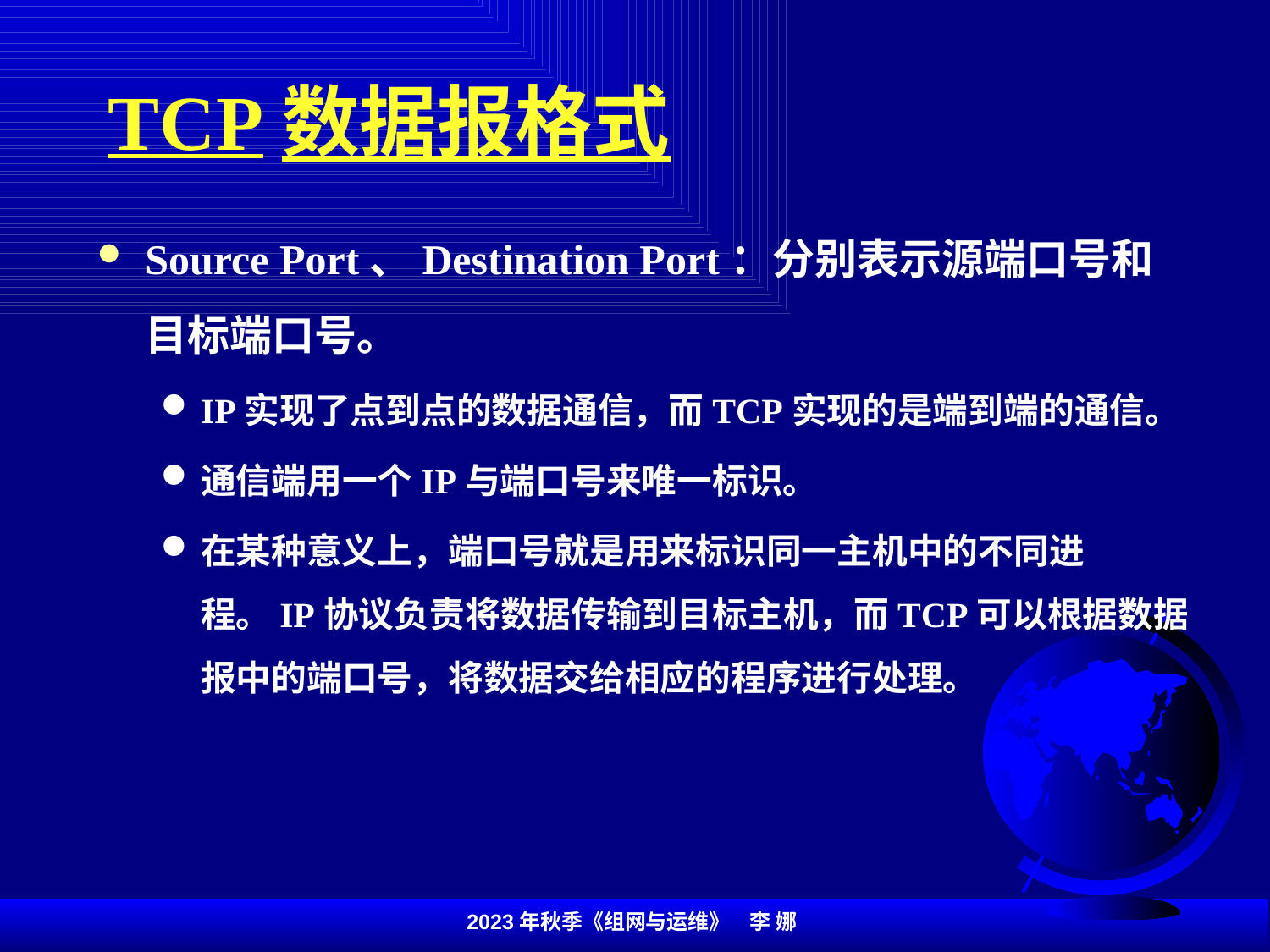

# TCP数据报格式
Source Port、Destination Port：分别表示源端口号和目标端口号。
IP实现了点到点的数据通信，而TCP实现的是端到端的通信。
通信端用一个IP与端口号来唯一标识。
在某种意义上，端口号就是用来标识同一主机中的不同进程。IP协议负责将数据传输到目标主机，而TCP可以根据数据报中的端口号，将数据交给相应的程序进行处理。